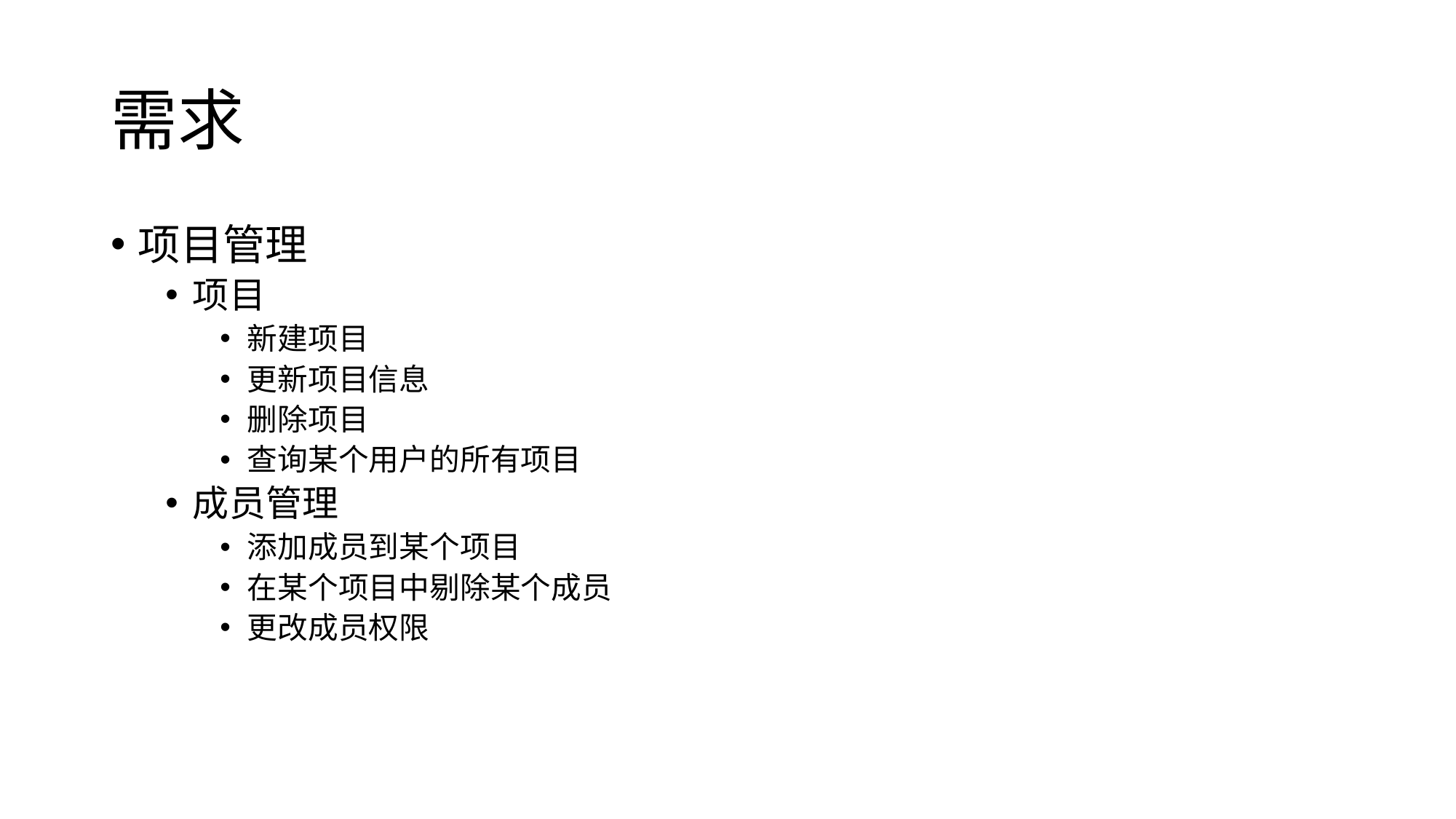

# 需求
项目管理
项目
新建项目
更新项目信息
删除项目
查询某个用户的所有项目
成员管理
添加成员到某个项目
在某个项目中剔除某个成员
更改成员权限